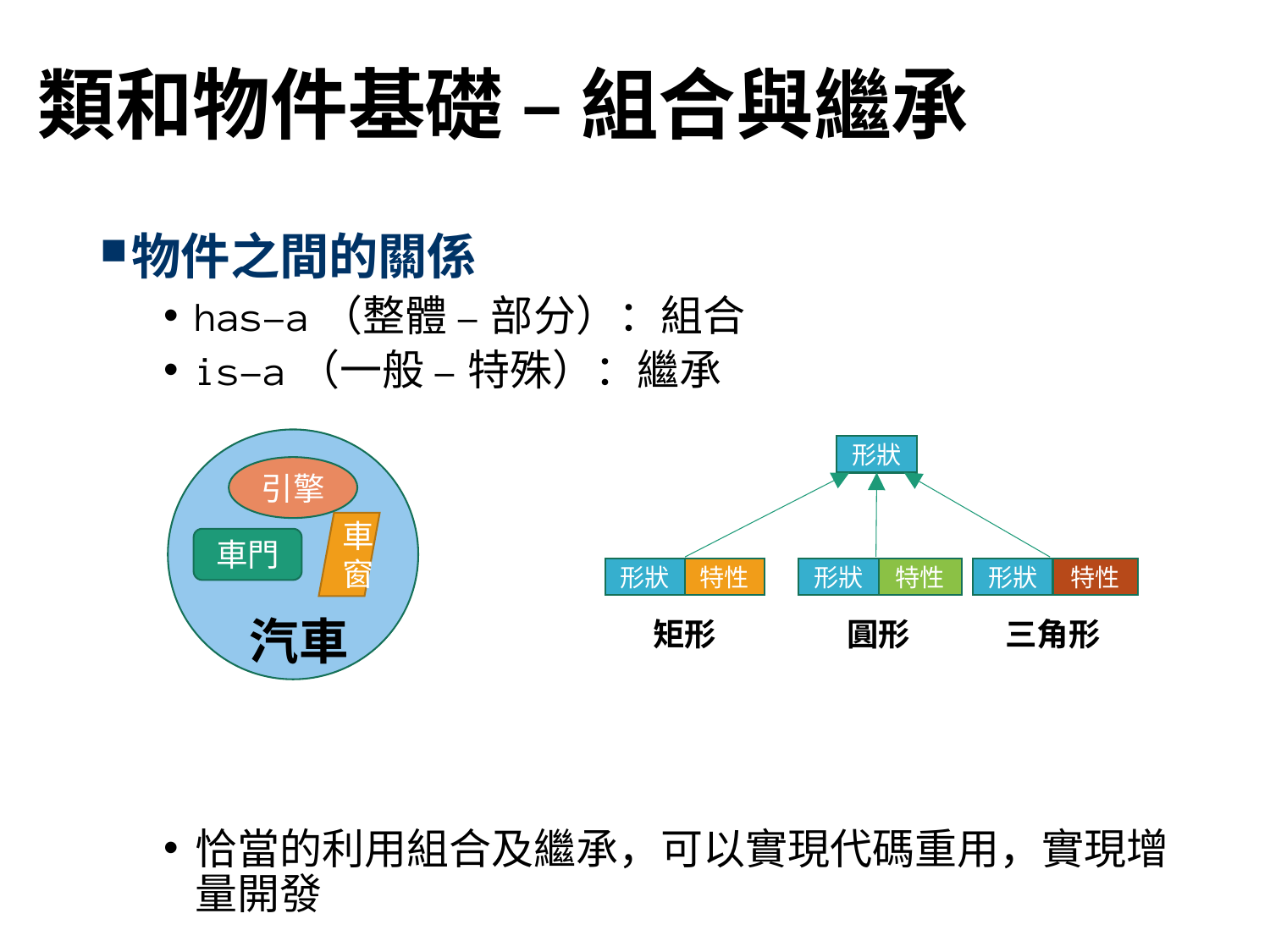

# 類和物件基礎 – 組合與繼承
物件之間的關係
has-a（整體-部分）：組合
is-a（一般-特殊）：繼承

恰當的利用組合及繼承，可以實現代碼重用，實現增量開發

引擎
車窗
車門
汽車
形狀
形狀
特性
形狀
特性
形狀
特性
矩形
圓形
三角形